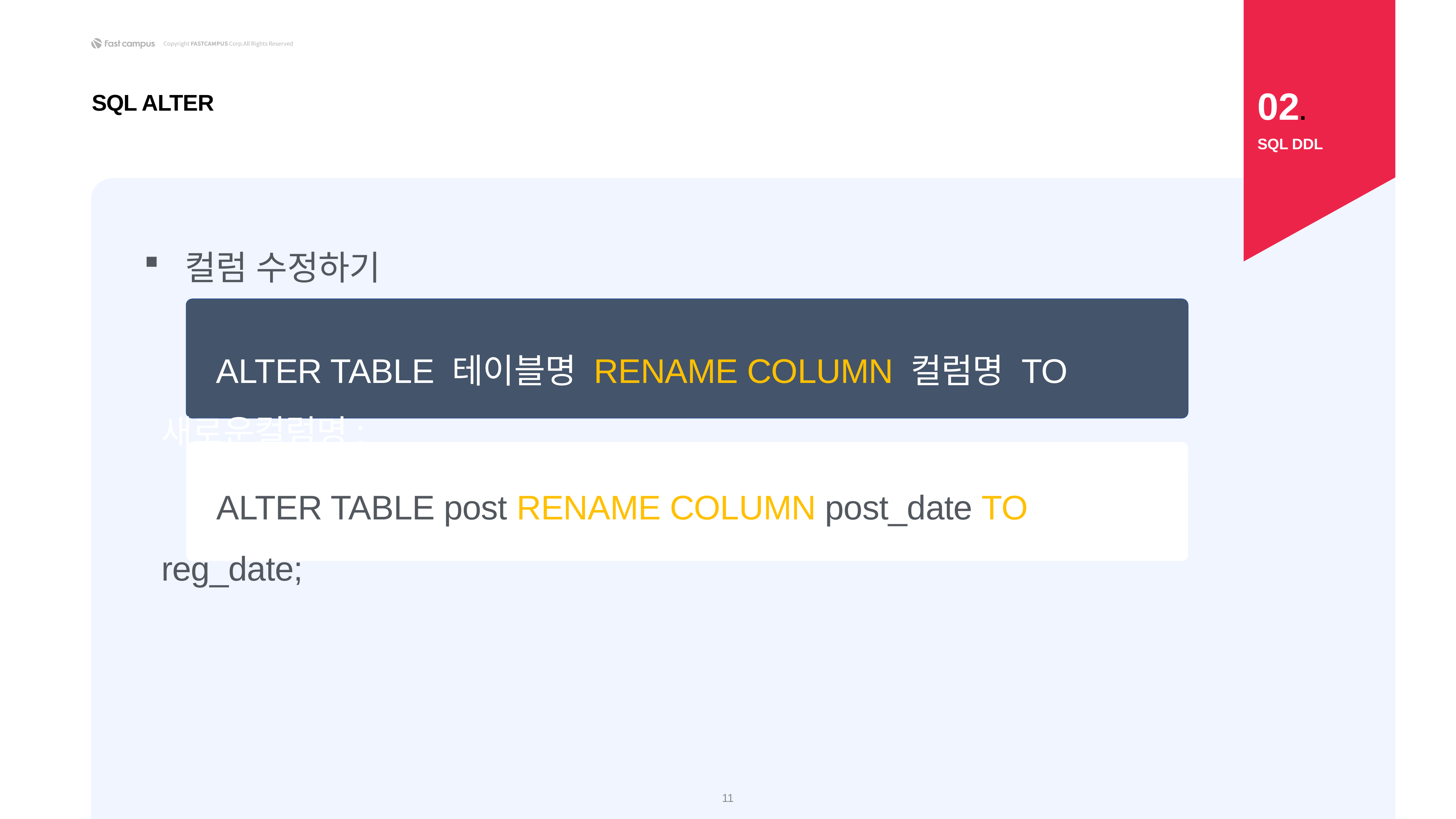

02.
SQL ALTER
SQL DDL
컬럼 수정하기

      ALTER TABLE 테이블명 RENAME COLUMN 컬럼명 TO 새로운컬럼명;

      ALTER TABLE post RENAME COLUMN post_date TO reg_date;
11